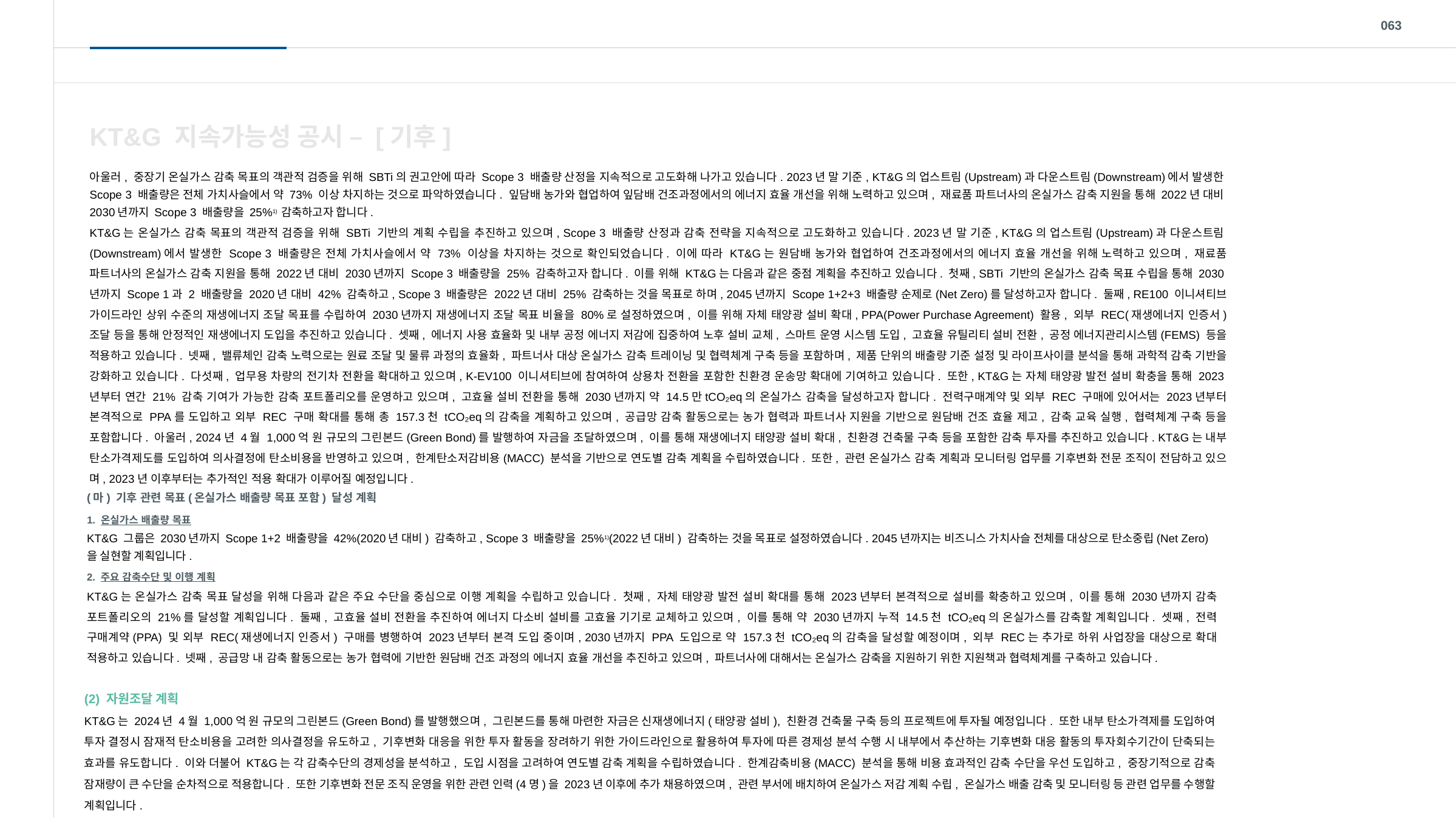

063
KT&G 지속가능성 공시 – [기후]
아울러, 중장기 온실가스 감축 목표의 객관적 검증을 위해 SBTi의 권고안에 따라 Scope 3 배출량 산정을 지속적으로 고도화해 나가고 있습니다. 2023년 말 기준, KT&G의 업스트림(Upstream)과 다운스트림(Downstream)에서 발생한 Scope 3 배출량은 전체 가치사슬에서 약 73% 이상 차지하는 것으로 파악하였습니다. 잎담배 농가와 협업하여 잎담배 건조과정에서의 에너지 효율 개선을 위해 노력하고 있으며, 재료품 파트너사의 온실가스 감축 지원을 통해 2022년 대비 2030년까지 Scope 3 배출량을 25%1) 감축하고자 합니다.
KT&G는 온실가스 감축 목표의 객관적 검증을 위해 SBTi 기반의 계획 수립을 추진하고 있으며, Scope 3 배출량 산정과 감축 전략을 지속적으로 고도화하고 있습니다. 2023년 말 기준, KT&G의 업스트림(Upstream)과 다운스트림(Downstream)에서 발생한 Scope 3 배출량은 전체 가치사슬에서 약 73% 이상을 차지하는 것으로 확인되었습니다. 이에 따라 KT&G는 원담배 농가와 협업하여 건조과정에서의 에너지 효율 개선을 위해 노력하고 있으며, 재료품 파트너사의 온실가스 감축 지원을 통해 2022년 대비 2030년까지 Scope 3 배출량을 25% 감축하고자 합니다. 이를 위해 KT&G는 다음과 같은 중점 계획을 추진하고 있습니다. 첫째, SBTi 기반의 온실가스 감축 목표 수립을 통해 2030년까지 Scope 1과 2 배출량을 2020년 대비 42% 감축하고, Scope 3 배출량은 2022년 대비 25% 감축하는 것을 목표로 하며, 2045년까지 Scope 1+2+3 배출량 순제로(Net Zero)를 달성하고자 합니다. 둘째, RE100 이니셔티브 가이드라인 상위 수준의 재생에너지 조달 목표를 수립하여 2030년까지 재생에너지 조달 목표 비율을 80%로 설정하였으며, 이를 위해 자체 태양광 설비 확대, PPA(Power Purchase Agreement) 활용, 외부 REC(재생에너지 인증서) 조달 등을 통해 안정적인 재생에너지 도입을 추진하고 있습니다. 셋째, 에너지 사용 효율화 및 내부 공정 에너지 저감에 집중하여 노후 설비 교체, 스마트 운영 시스템 도입, 고효율 유틸리티 설비 전환, 공정 에너지관리시스템(FEMS) 등을 적용하고 있습니다. 넷째, 밸류체인 감축 노력으로는 원료 조달 및 물류 과정의 효율화, 파트너사 대상 온실가스 감축 트레이닝 및 협력체계 구축 등을 포함하며, 제품 단위의 배출량 기준 설정 및 라이프사이클 분석을 통해 과학적 감축 기반을 강화하고 있습니다. 다섯째, 업무용 차량의 전기차 전환을 확대하고 있으며, K-EV100 이니셔티브에 참여하여 상용차 전환을 포함한 친환경 운송망 확대에 기여하고 있습니다. 또한, KT&G는 자체 태양광 발전 설비 확충을 통해 2023년부터 연간 21% 감축 기여가 가능한 감축 포트폴리오를 운영하고 있으며, 고효율 설비 전환을 통해 2030년까지 약 14.5만tCO₂eq의 온실가스 감축을 달성하고자 합니다. 전력구매계약 및 외부 REC 구매에 있어서는 2023년부터 본격적으로 PPA를 도입하고 외부 REC 구매 확대를 통해 총 157.3천 tCO₂eq의 감축을 계획하고 있으며, 공급망 감축 활동으로는 농가 협력과 파트너사 지원을 기반으로 원담배 건조 효율 제고, 감축 교육 실행, 협력체계 구축 등을 포함합니다. 아울러, 2024년 4월 1,000억 원 규모의 그린본드(Green Bond)를 발행하여 자금을 조달하였으며, 이를 통해 재생에너지 태양광 설비 확대, 친환경 건축물 구축 등을 포함한 감축 투자를 추진하고 있습니다. KT&G는 내부 탄소가격제도를 도입하여 의사결정에 탄소비용을 반영하고 있으며, 한계탄소저감비용(MACC) 분석을 기반으로 연도별 감축 계획을 수립하였습니다. 또한, 관련 온실가스 감축 계획과 모니터링 업무를 기후변화 전문 조직이 전담하고 있으며, 2023년 이후부터는 추가적인 적용 확대가 이루어질 예정입니다.
(마) 기후 관련 목표(온실가스 배출량 목표 포함) 달성 계획
1. 온실가스 배출량 목표
KT&G 그룹은 2030년까지 Scope 1+2 배출량을 42%(2020년 대비) 감축하고, Scope 3 배출량을 25%1)(2022년 대비) 감축하는 것을 목표로 설정하였습니다. 2045년까지는 비즈니스 가치사슬 전체를 대상으로 탄소중립(Net Zero)을 실현할 계획입니다.
2. 주요 감축수단 및 이행 계획
KT&G는 온실가스 감축 목표 달성을 위해 다음과 같은 주요 수단을 중심으로 이행 계획을 수립하고 있습니다. 첫째, 자체 태양광 발전 설비 확대를 통해 2023년부터 본격적으로 설비를 확충하고 있으며, 이를 통해 2030년까지 감축 포트폴리오의 21%를 달성할 계획입니다. 둘째, 고효율 설비 전환을 추진하여 에너지 다소비 설비를 고효율 기기로 교체하고 있으며, 이를 통해 약 2030년까지 누적 14.5천 tCO₂eq의 온실가스를 감축할 계획입니다. 셋째, 전력 구매계약(PPA) 및 외부 REC(재생에너지 인증서) 구매를 병행하여 2023년부터 본격 도입 중이며, 2030년까지 PPA 도입으로 약 157.3천 tCO₂eq의 감축을 달성할 예정이며, 외부 REC는 추가로 하위 사업장을 대상으로 확대 적용하고 있습니다. 넷째, 공급망 내 감축 활동으로는 농가 협력에 기반한 원담배 건조 과정의 에너지 효율 개선을 추진하고 있으며, 파트너사에 대해서는 온실가스 감축을 지원하기 위한 지원책과 협력체계를 구축하고 있습니다.
(2) 자원조달 계획
KT&G는 2024년 4월 1,000억 원 규모의 그린본드(Green Bond)를 발행했으며, 그린본드를 통해 마련한 자금은 신재생에너지(태양광 설비), 친환경 건축물 구축 등의 프로젝트에 투자될 예정입니다. 또한 내부 탄소가격제를 도입하여 투자 결정시 잠재적 탄소비용을 고려한 의사결정을 유도하고, 기후변화 대응을 위한 투자 활동을 장려하기 위한 가이드라인으로 활용하여 투자에 따른 경제성 분석 수행 시 내부에서 추산하는 기후변화 대응 활동의 투자회수기간이 단축되는 효과를 유도합니다. 이와 더불어 KT&G는 각 감축수단의 경제성을 분석하고, 도입 시점을 고려하여 연도별 감축 계획을 수립하였습니다. 한계감축비용(MACC) 분석을 통해 비용 효과적인 감축 수단을 우선 도입하고, 중장기적으로 감축 잠재량이 큰 수단을 순차적으로 적용합니다. 또한 기후변화 전문 조직 운영을 위한 관련 인력(4명)을 2023년 이후에 추가 채용하였으며, 관련 부서에 배치하여 온실가스 저감 계획 수립, 온실가스 배출 감축 및 모니터링 등 관련 업무를 수행할 계획입니다.